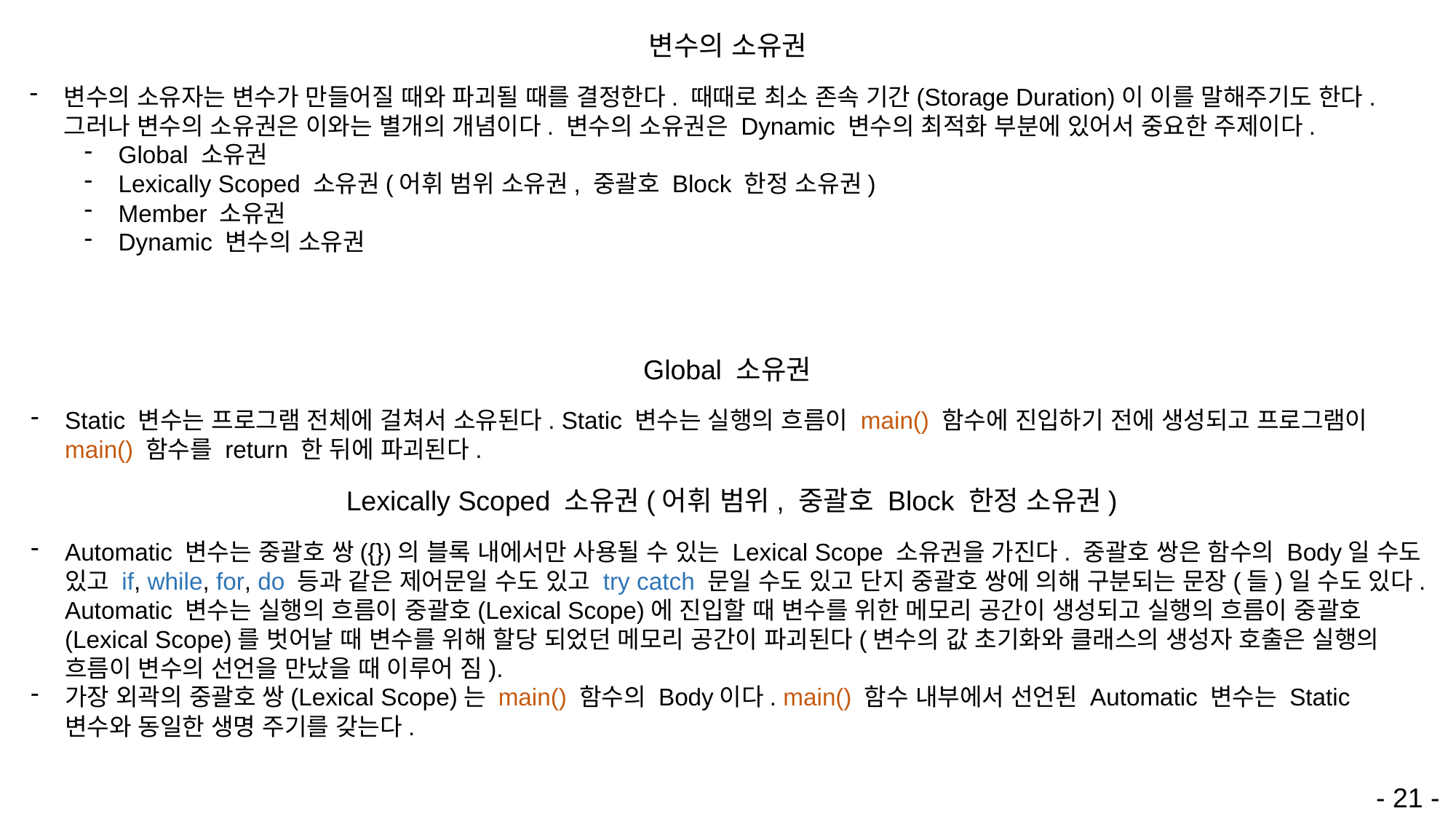

변수의 소유권
변수의 소유자는 변수가 만들어질 때와 파괴될 때를 결정한다. 때때로 최소 존속 기간(Storage Duration)이 이를 말해주기도 한다. 그러나 변수의 소유권은 이와는 별개의 개념이다. 변수의 소유권은 Dynamic 변수의 최적화 부분에 있어서 중요한 주제이다.
Global 소유권
Lexically Scoped 소유권(어휘 범위 소유권, 중괄호 Block 한정 소유권)
Member 소유권
Dynamic 변수의 소유권
Global 소유권
Static 변수는 프로그램 전체에 걸쳐서 소유된다. Static 변수는 실행의 흐름이 main() 함수에 진입하기 전에 생성되고 프로그램이 main() 함수를 return 한 뒤에 파괴된다.
Lexically Scoped 소유권(어휘 범위, 중괄호 Block 한정 소유권)
Automatic 변수는 중괄호 쌍({})의 블록 내에서만 사용될 수 있는 Lexical Scope 소유권을 가진다. 중괄호 쌍은 함수의 Body일 수도 있고 if, while, for, do 등과 같은 제어문일 수도 있고 try catch 문일 수도 있고 단지 중괄호 쌍에 의해 구분되는 문장(들)일 수도 있다. Automatic 변수는 실행의 흐름이 중괄호(Lexical Scope)에 진입할 때 변수를 위한 메모리 공간이 생성되고 실행의 흐름이 중괄호(Lexical Scope)를 벗어날 때 변수를 위해 할당 되었던 메모리 공간이 파괴된다(변수의 값 초기화와 클래스의 생성자 호출은 실행의 흐름이 변수의 선언을 만났을 때 이루어 짐).
가장 외곽의 중괄호 쌍(Lexical Scope)는 main() 함수의 Body이다. main() 함수 내부에서 선언된 Automatic 변수는 Static 변수와 동일한 생명 주기를 갖는다.
- 21 -